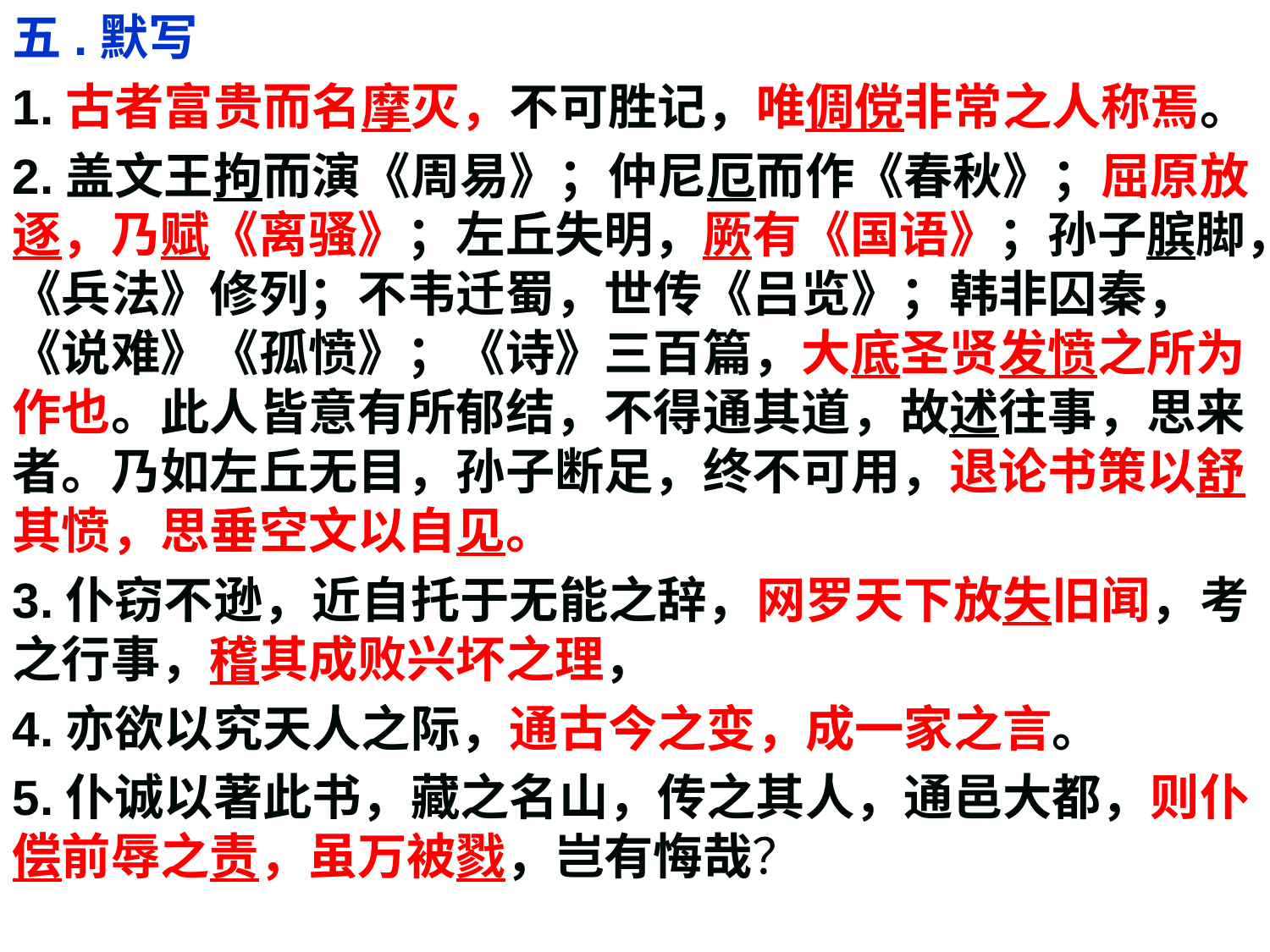

五.默写
1.古者富贵而名摩灭，不可胜记，唯倜傥非常之人称焉。
2.盖文王拘而演《周易》；仲尼厄而作《春秋》；屈原放逐，乃赋《离骚》；左丘失明，厥有《国语》；孙子膑脚，《兵法》修列；不韦迁蜀，世传《吕览》；韩非囚秦，《说难》《孤愤》；《诗》三百篇，大底圣贤发愤之所为作也。此人皆意有所郁结，不得通其道，故述往事，思来者。乃如左丘无目，孙子断足，终不可用，退论书策以舒其愤，思垂空文以自见。
3.仆窃不逊，近自托于无能之辞，网罗天下放失旧闻，考之行事，稽其成败兴坏之理，
4.亦欲以究天人之际，通古今之变，成一家之言。
5.仆诚以著此书，藏之名山，传之其人，通邑大都，则仆偿前辱之责，虽万被戮，岂有悔哉？